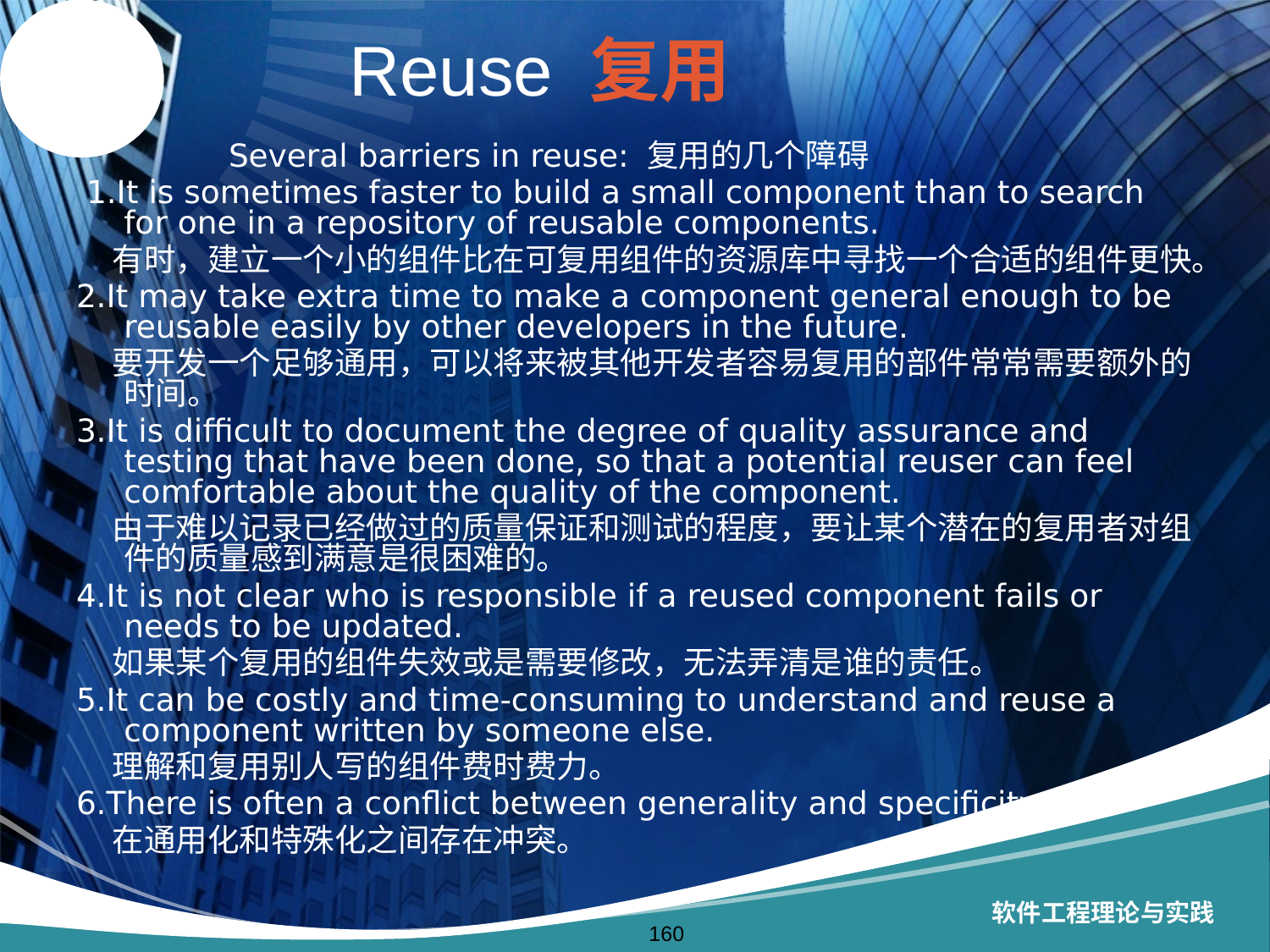

# Reuse 复用
               Several barriers in reuse: 复用的几个障碍
 1.It is sometimes faster to build a small component than to search for one in a repository of reusable components.
    有时，建立一个小的组件比在可复用组件的资源库中寻找一个合适的组件更快。
2.It may take extra time to make a component general enough to be reusable easily by other developers in the future.
    要开发一个足够通用，可以将来被其他开发者容易复用的部件常常需要额外的时间。
3.It is difficult to document the degree of quality assurance and testing that have been done, so that a potential reuser can feel comfortable about the quality of the component.
    由于难以记录已经做过的质量保证和测试的程度，要让某个潜在的复用者对组件的质量感到满意是很困难的。
4.It is not clear who is responsible if a reused component fails or needs to be updated.
    如果某个复用的组件失效或是需要修改，无法弄清是谁的责任。
5.It can be costly and time-consuming to understand and reuse a component written by someone else.
    理解和复用别人写的组件费时费力。
6.There is often a conflict between generality and specificity.
    在通用化和特殊化之间存在冲突。
软件工程理论与实践
160